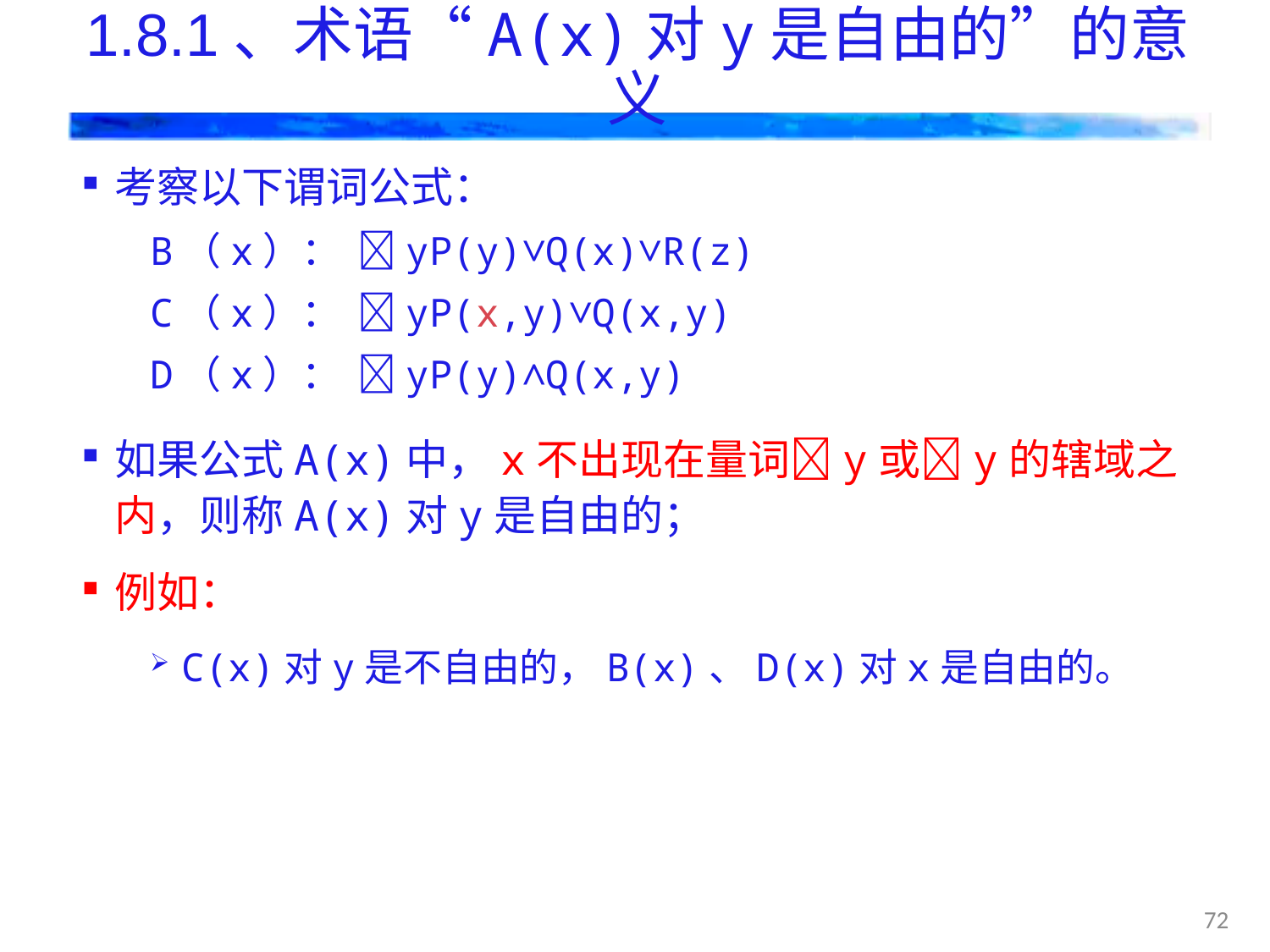

# 1.8.1、术语“A(x)对y是自由的”的意义
考察以下谓词公式：
B（x）：  ∀yP(y)∨Q(x)∨R(z)
C（x）：  ∃yP(x,y)∨Q(x,y)
D（x）：  ∀yP(y)∧Q(x,y)
如果公式A(x)中，x不出现在量词∀y或∃y的辖域之内，则称A(x)对y是自由的；
例如：
C(x)对y是不自由的，B(x)、D(x)对x是自由的。
72